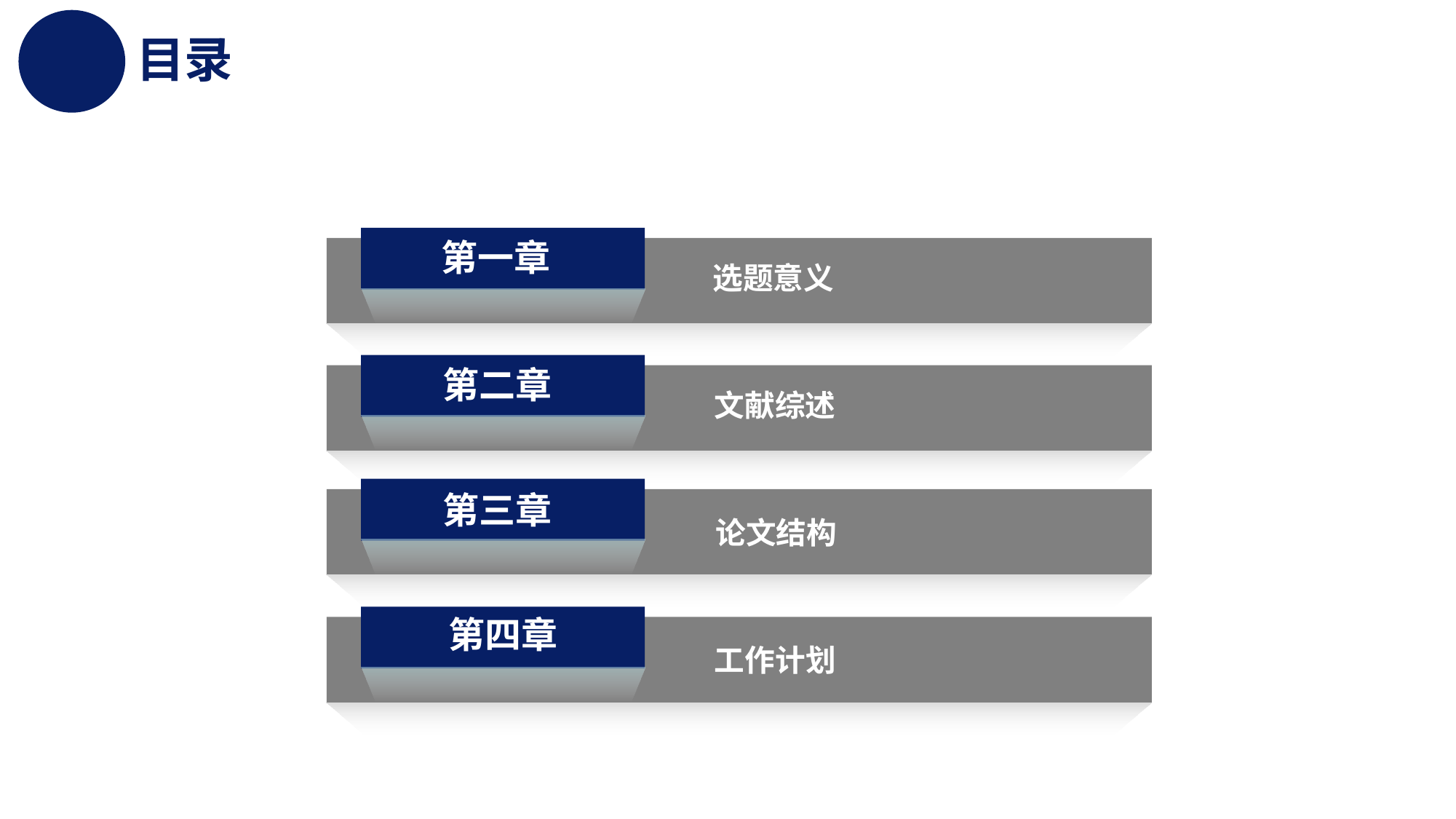

# 目录

第一章
选题意义

第二章
文献综述

第三章
论文结构

第四章
工作计划